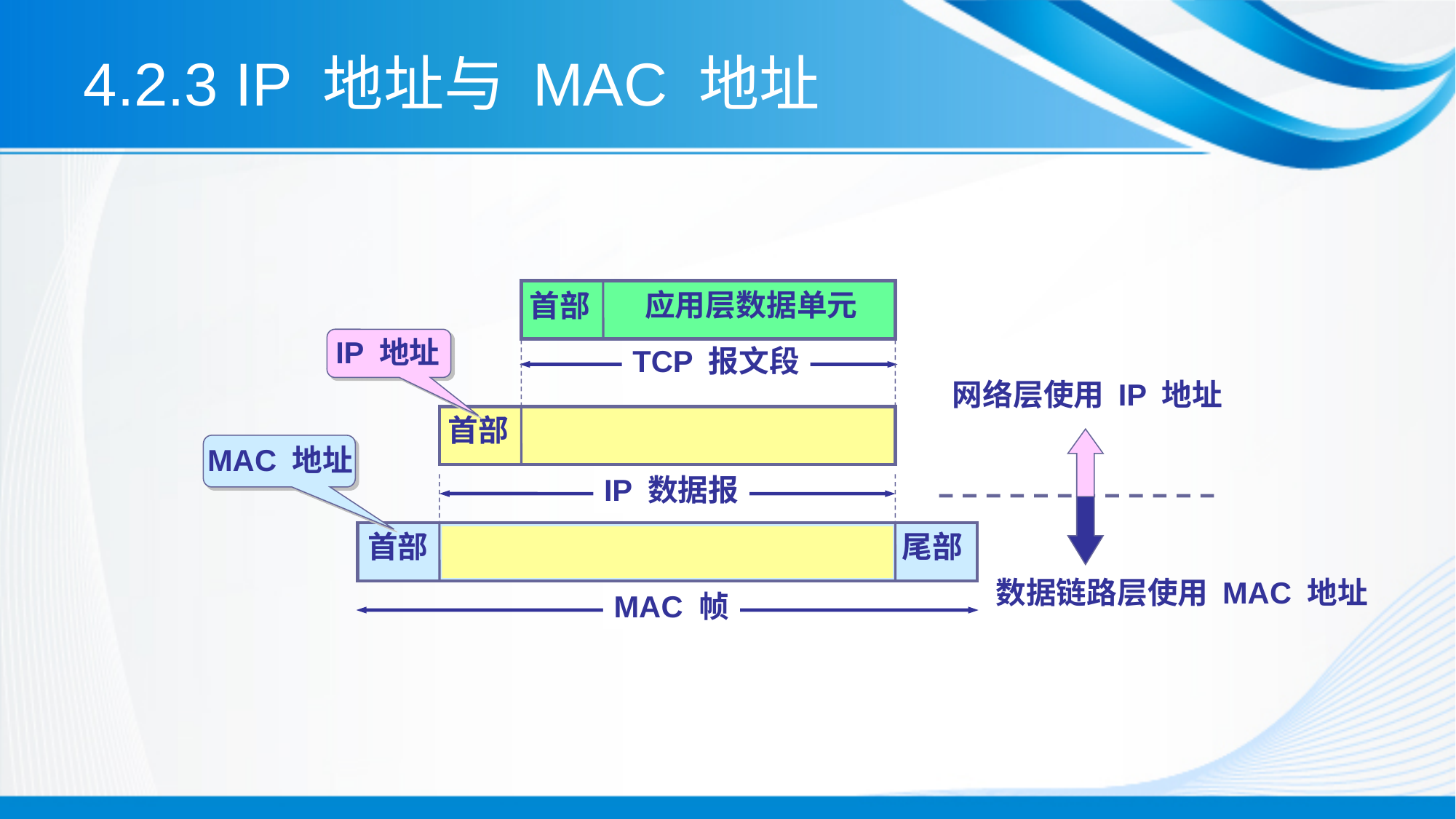

# 4.2.3 IP 地址与 MAC 地址

应用层数据单元
首部
IP 地址

网络层使用 IP 地址

TCP 报文段

首部

MAC 地址

数据链路层使用 MAC 地址
IP 数据报

首部
尾部

MAC 帧